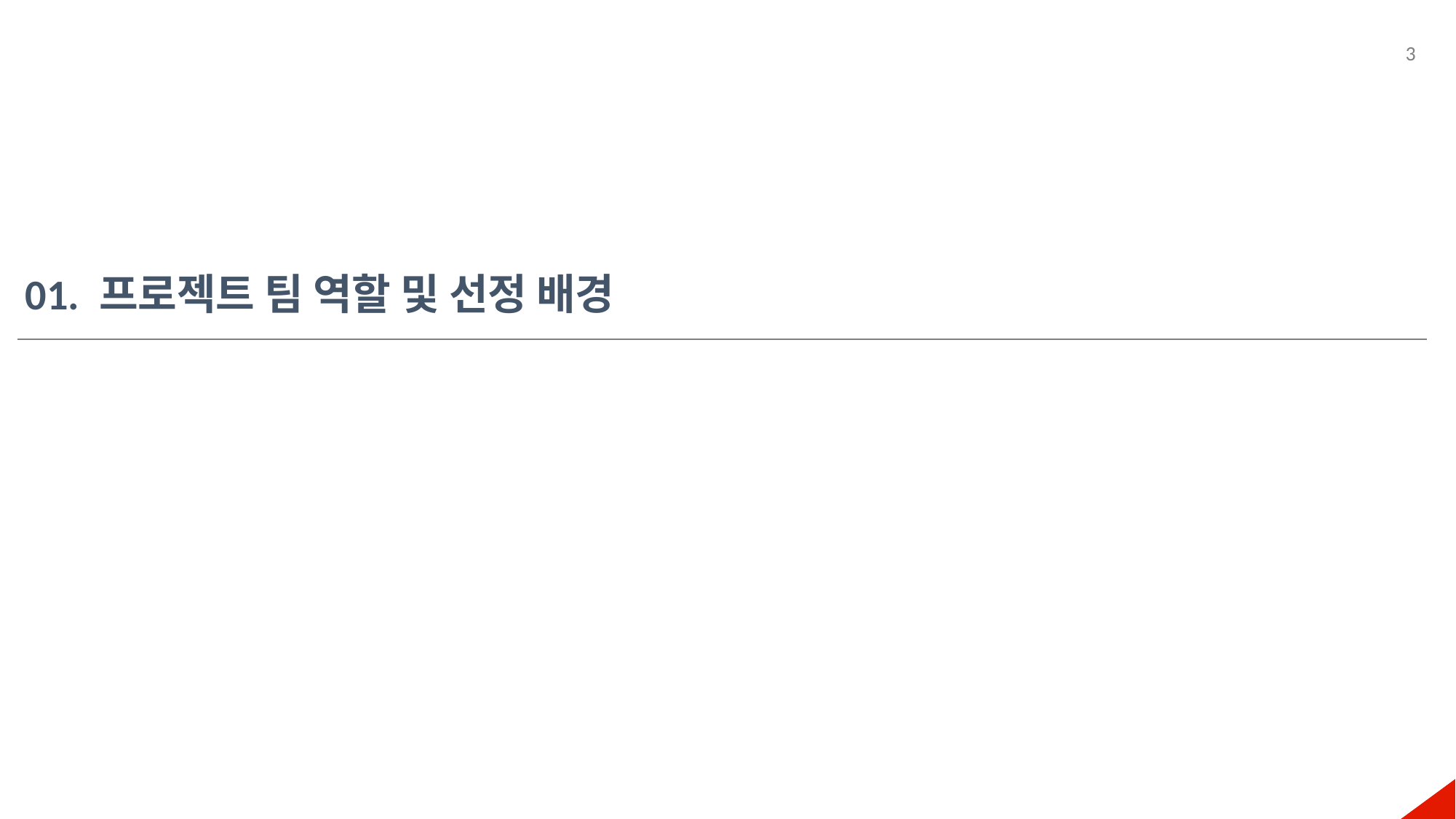

3
01. 프로젝트 팀 역할 및 선정 배경